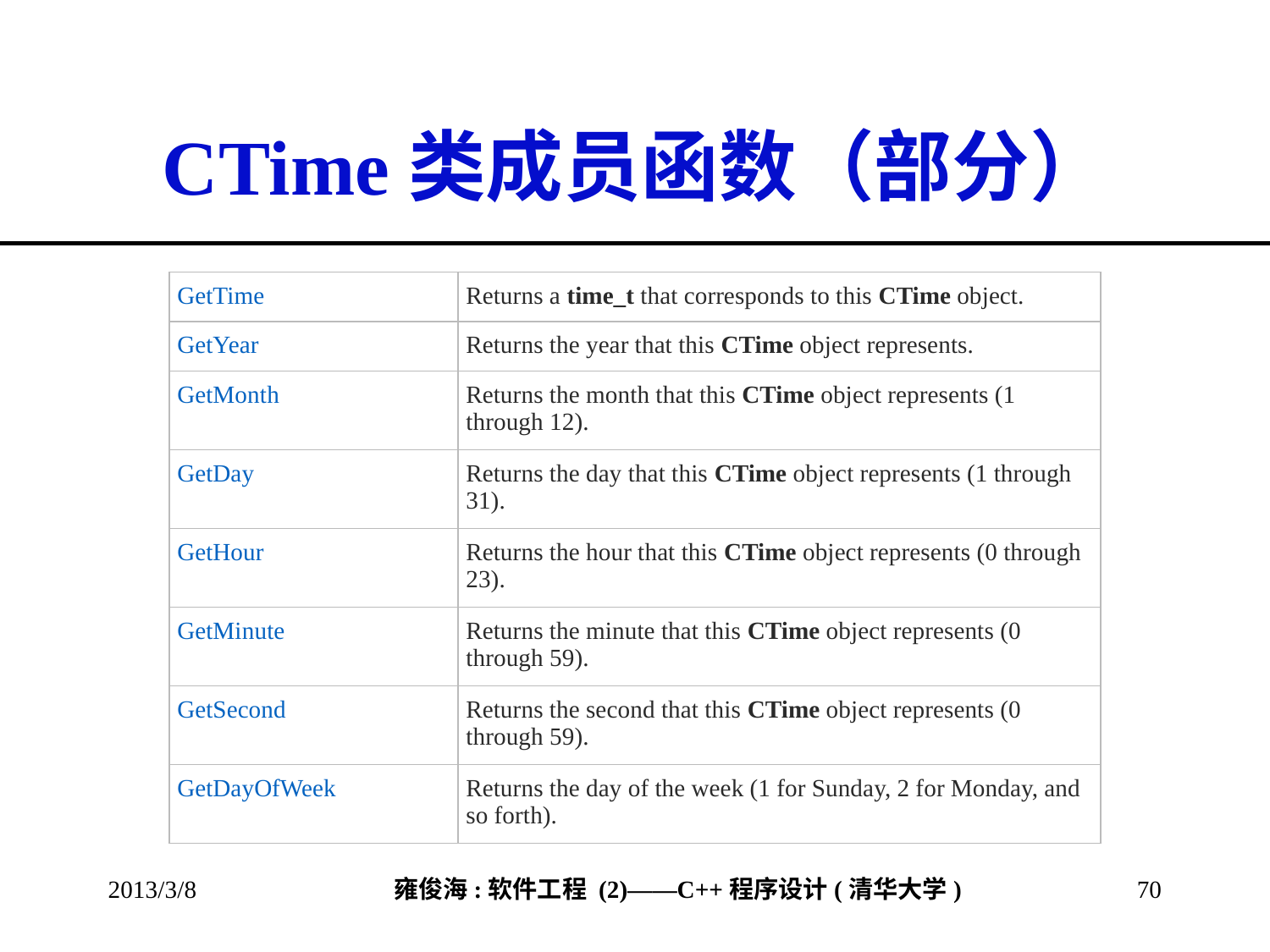

# CTime类成员函数（部分）
| GetTime | Returns a time\_t that corresponds to this CTime object. |
| --- | --- |
| GetYear | Returns the year that this CTime object represents. |
| GetMonth | Returns the month that this CTime object represents (1 through 12). |
| GetDay | Returns the day that this CTime object represents (1 through 31). |
| GetHour | Returns the hour that this CTime object represents (0 through 23). |
| GetMinute | Returns the minute that this CTime object represents (0 through 59). |
| GetSecond | Returns the second that this CTime object represents (0 through 59). |
| GetDayOfWeek | Returns the day of the week (1 for Sunday, 2 for Monday, and so forth). |
2013/3/8
70